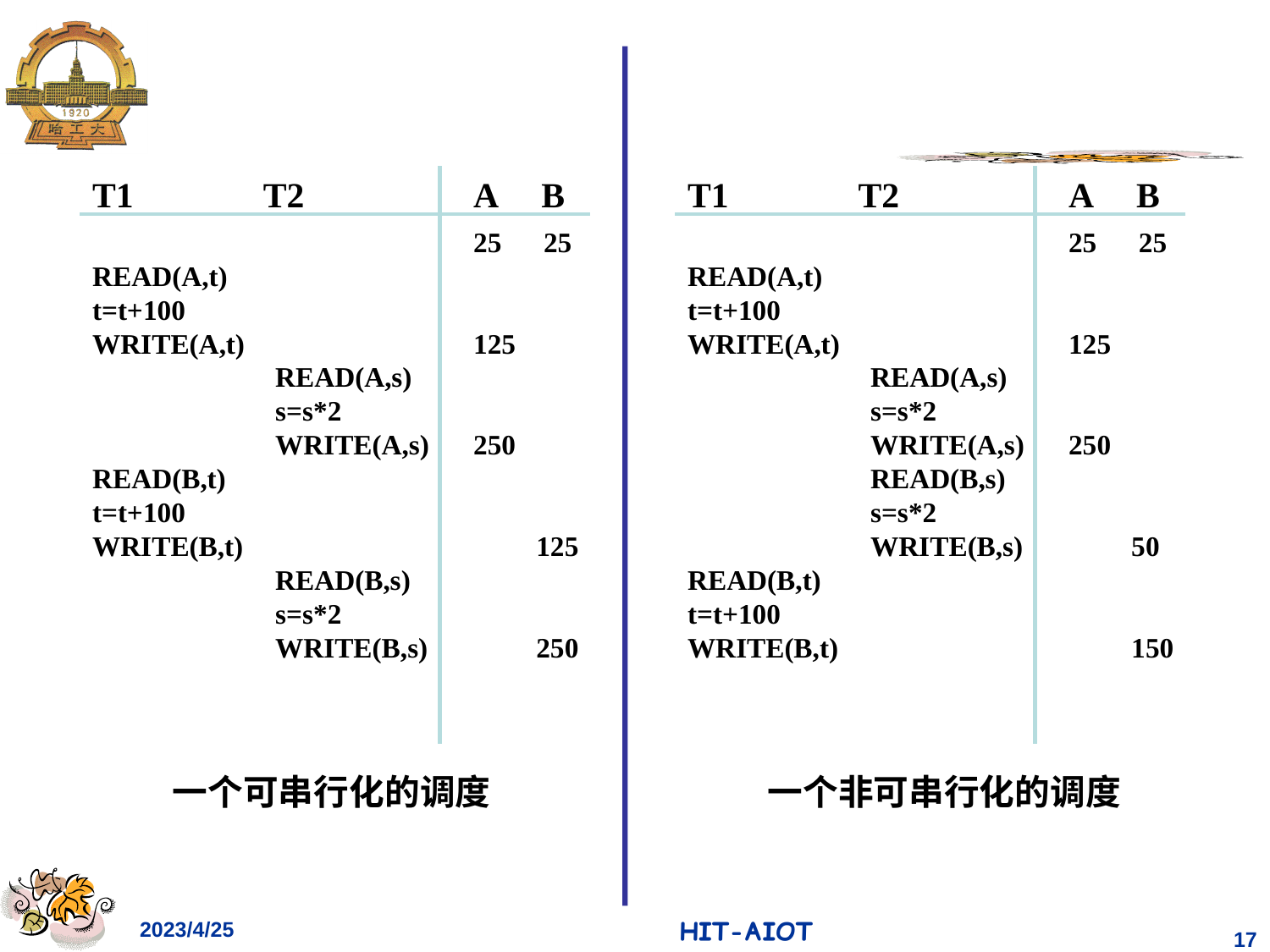

T1     	     T2		A     B
T1     	     T2		A     B
			25      25
READ(A,t)
t=t+100
WRITE(A,t)		125
	        READ(A,s)
	        s=s*2
	        WRITE(A,s)	250
READ(B,t)
t=t+100
WRITE(B,t)		         125
	        READ(B,s)
	        s=s*2
	        WRITE(B,s)	         250
			25      25
READ(A,t)
t=t+100
WRITE(A,t)		125
	        READ(A,s)
	        s=s*2
	        WRITE(A,s)	250
	        READ(B,s)
	        s=s*2
	        WRITE(B,s)	         50
READ(B,t)
t=t+100
WRITE(B,t)		         150
一个可串行化的调度
一个非可串行化的调度
2023/4/25
HIT-AIOT
17